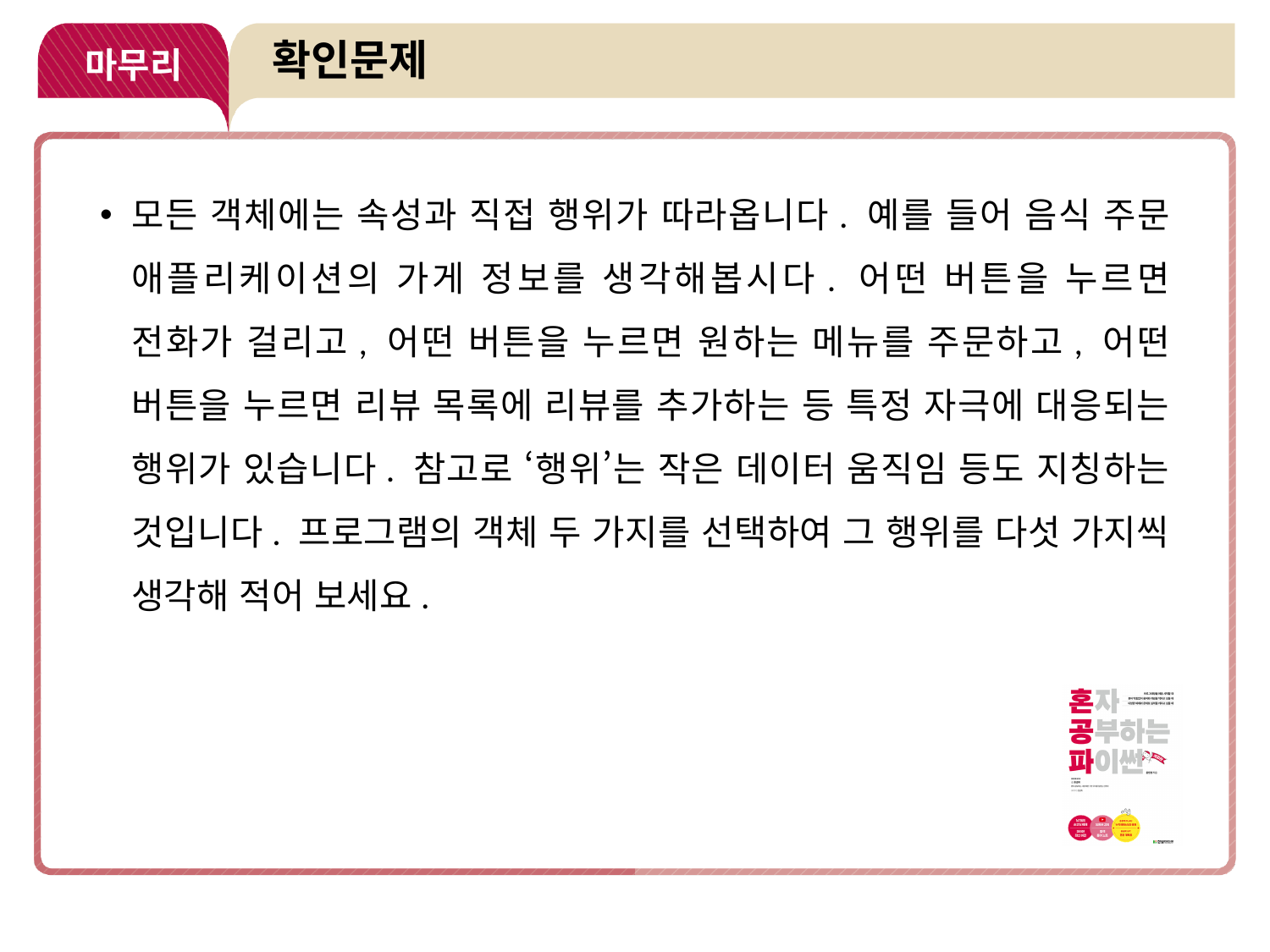

# 확인문제
마무리
모든 객체에는 속성과 직접 행위가 따라옵니다. 예를 들어 음식 주문 애플리케이션의 가게 정보를 생각해봅시다. 어떤 버튼을 누르면 전화가 걸리고, 어떤 버튼을 누르면 원하는 메뉴를 주문하고, 어떤 버튼을 누르면 리뷰 목록에 리뷰를 추가하는 등 특정 자극에 대응되는 행위가 있습니다. 참고로 ‘행위’는 작은 데이터 움직임 등도 지칭하는 것입니다. 프로그램의 객체 두 가지를 선택하여 그 행위를 다섯 가지씩 생각해 적어 보세요.